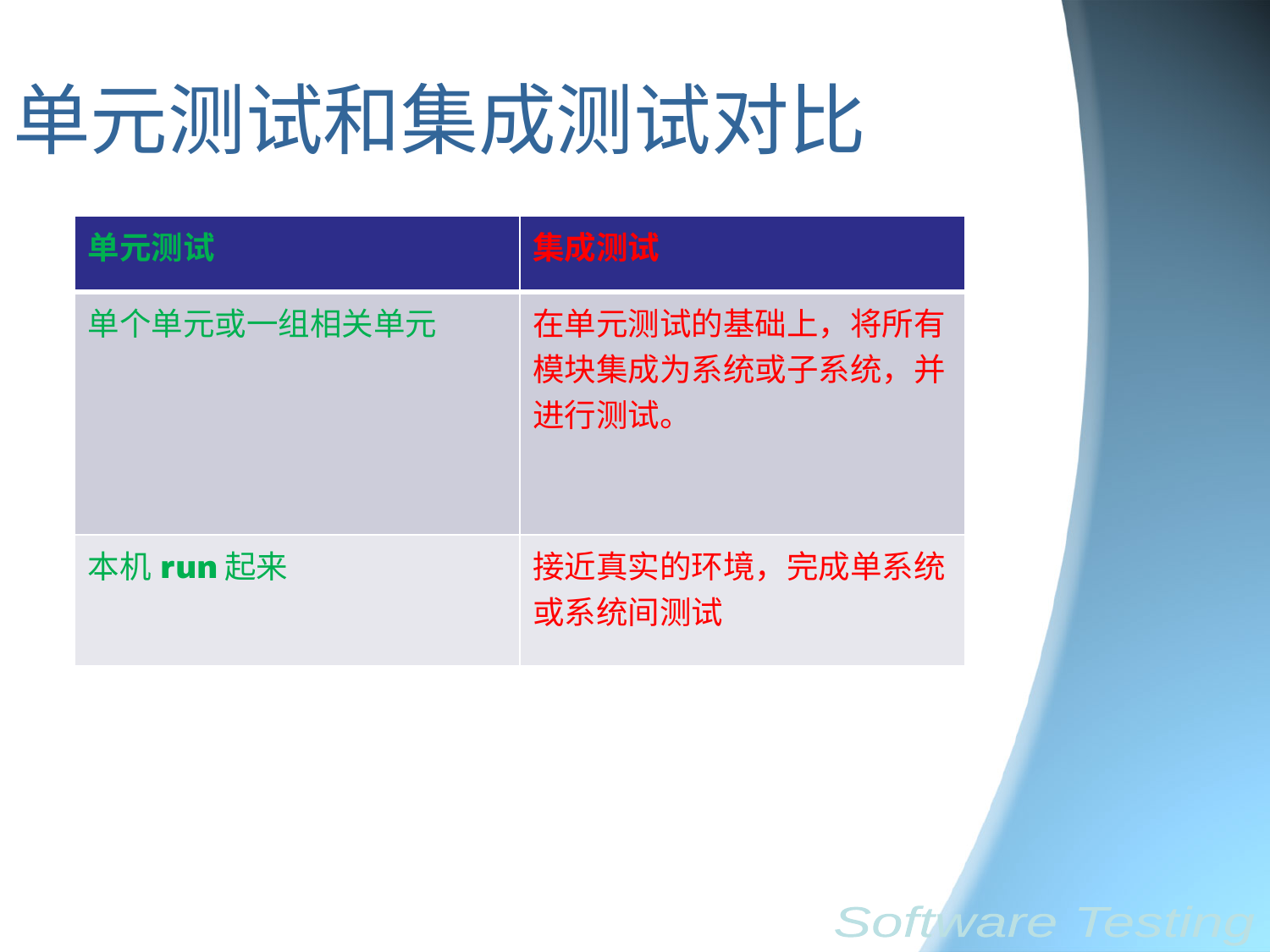

# 单元测试和集成测试对比
| 单元测试 | 集成测试 |
| --- | --- |
| 单个单元或一组相关单元 | 在单元测试的基础上，将所有模块集成为系统或子系统，并进行测试。 |
| 本机run起来 | 接近真实的环境，完成单系统或系统间测试 |